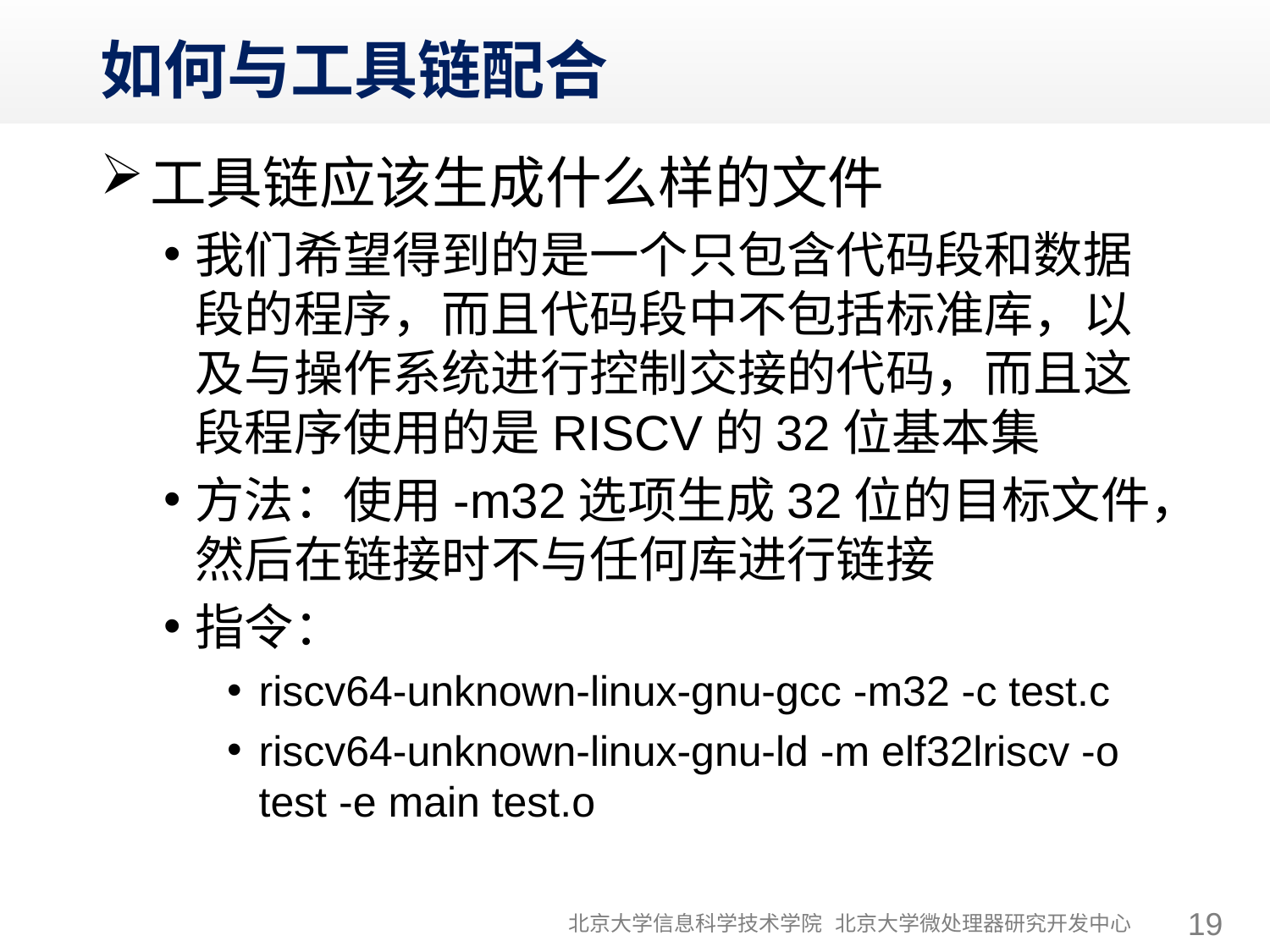

# 如何与工具链配合
工具链应该生成什么样的文件
我们希望得到的是一个只包含代码段和数据段的程序，而且代码段中不包括标准库，以及与操作系统进行控制交接的代码，而且这段程序使用的是RISCV的32位基本集
方法：使用-m32选项生成32位的目标文件，然后在链接时不与任何库进行链接
指令：
riscv64-unknown-linux-gnu-gcc -m32 -c test.c
riscv64-unknown-linux-gnu-ld -m elf32lriscv -o test -e main test.o
北京大学信息科学技术学院  北京大学微处理器研究开发中心
19